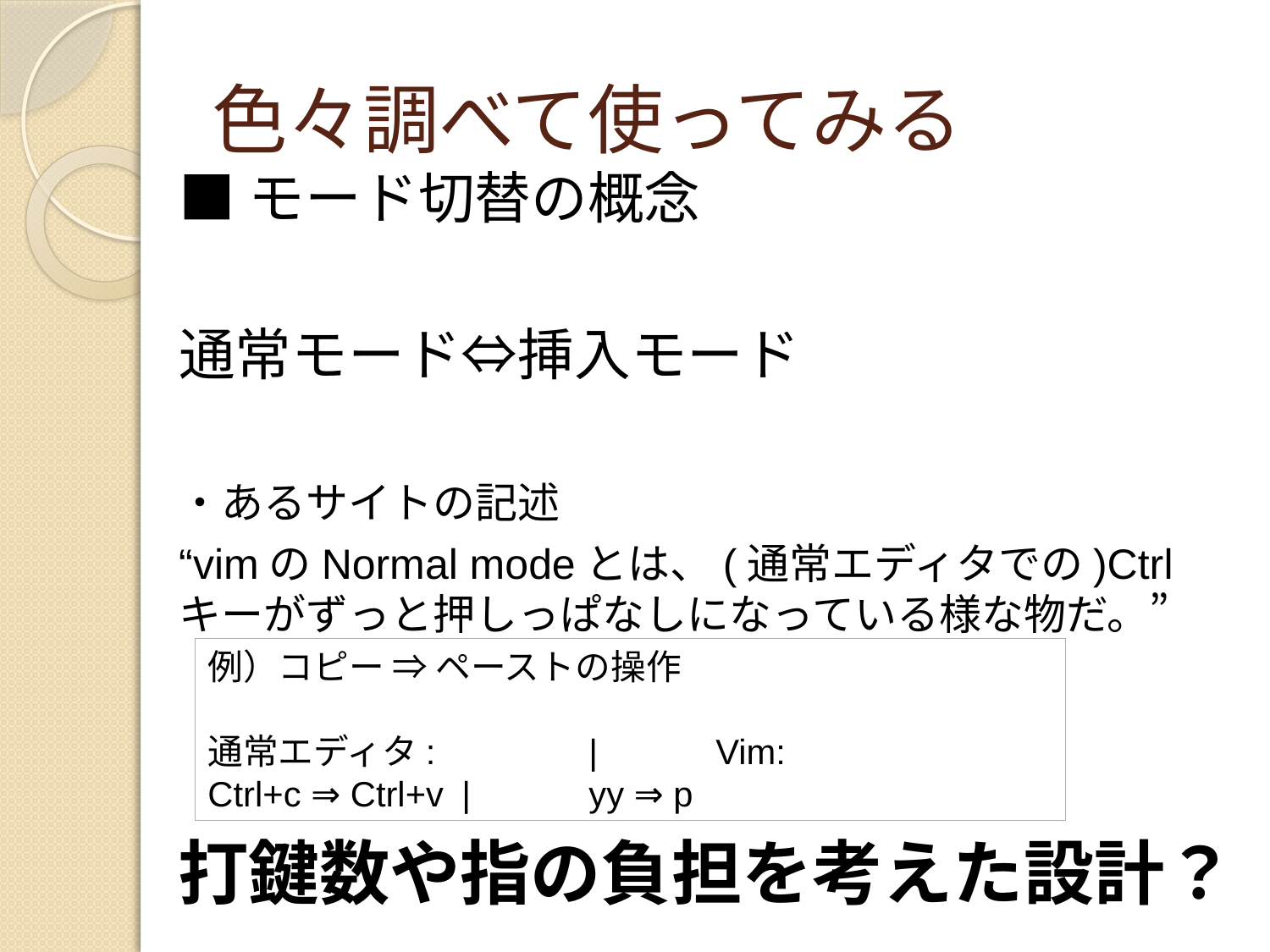

# 色々調べて使ってみる
■モード切替の概念

通常モード⇔挿入モード

・あるサイトの記述
“vimのNormal modeとは、(通常エディタでの)Ctrlキーがずっと押しっぱなしになっている様な物だ。”

例）コピー ⇒ ペーストの操作

通常エディタ:		|	Vim:
Ctrl+c ⇒ Ctrl+v	|	yy ⇒ p
打鍵数や指の負担を考えた設計？